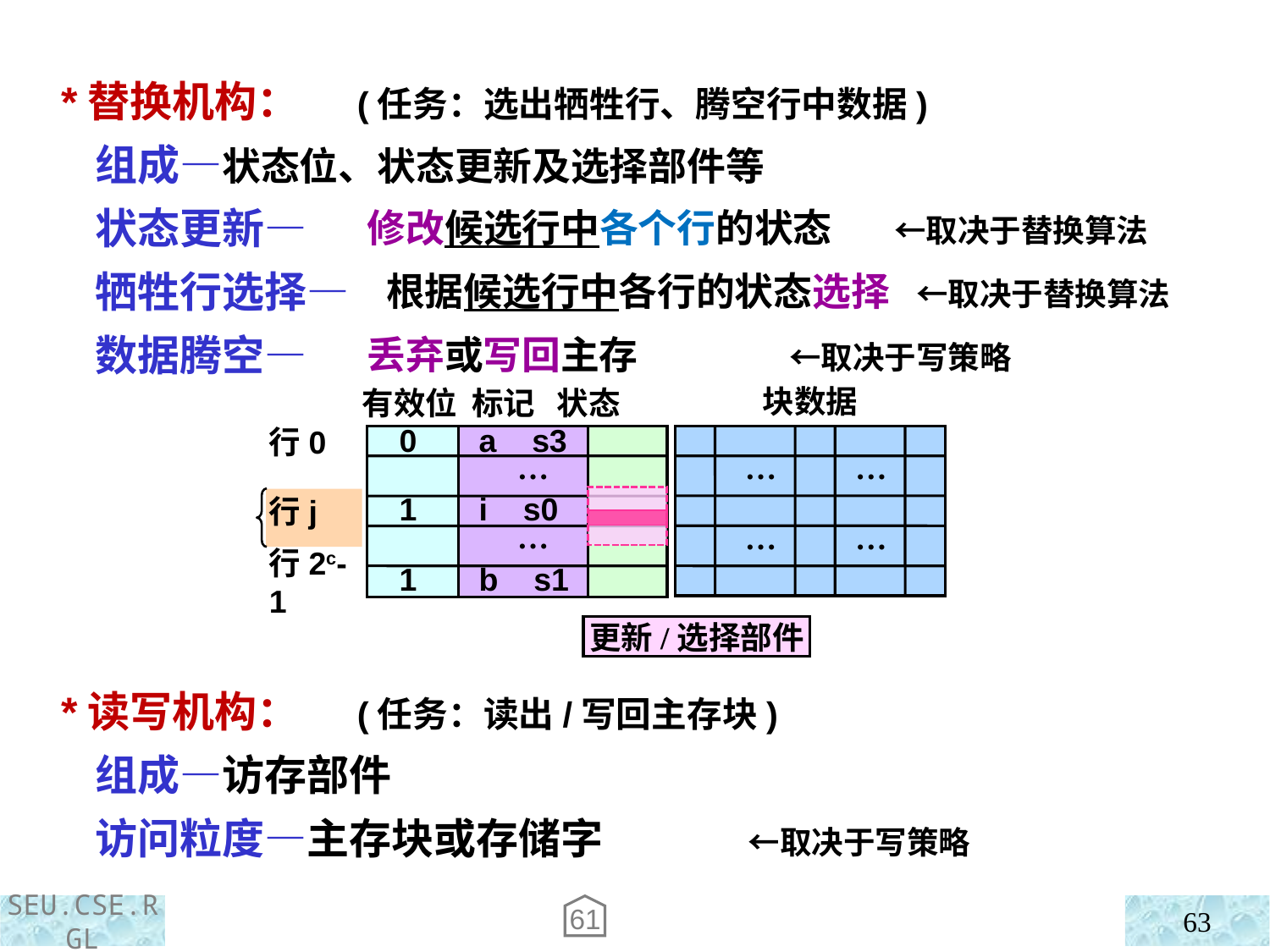

*替换机构：     (任务：选出牺牲行、腾空行中数据)
     组成—状态位、状态更新及选择部件等
     状态更新—
     牺牲行选择—
     数据腾空—
 修改候选行中各个行的状态       ←取决于替换算法
   根据候选行中各行的状态选择   ←取决于替换算法
 丢弃或写回主存                 ←取决于写策略
有效位  标记   状态
块数据
行0
0       a    s3

…
…
…

1       i    s0

行j

…
…
…

1       b    s1

行2c-1
更新/选择部件

  *读写机构：     (任务：读出/写回主存块)
     组成—访存部件
     访问粒度—主存块或存储字                  ←取决于写策略
61
63